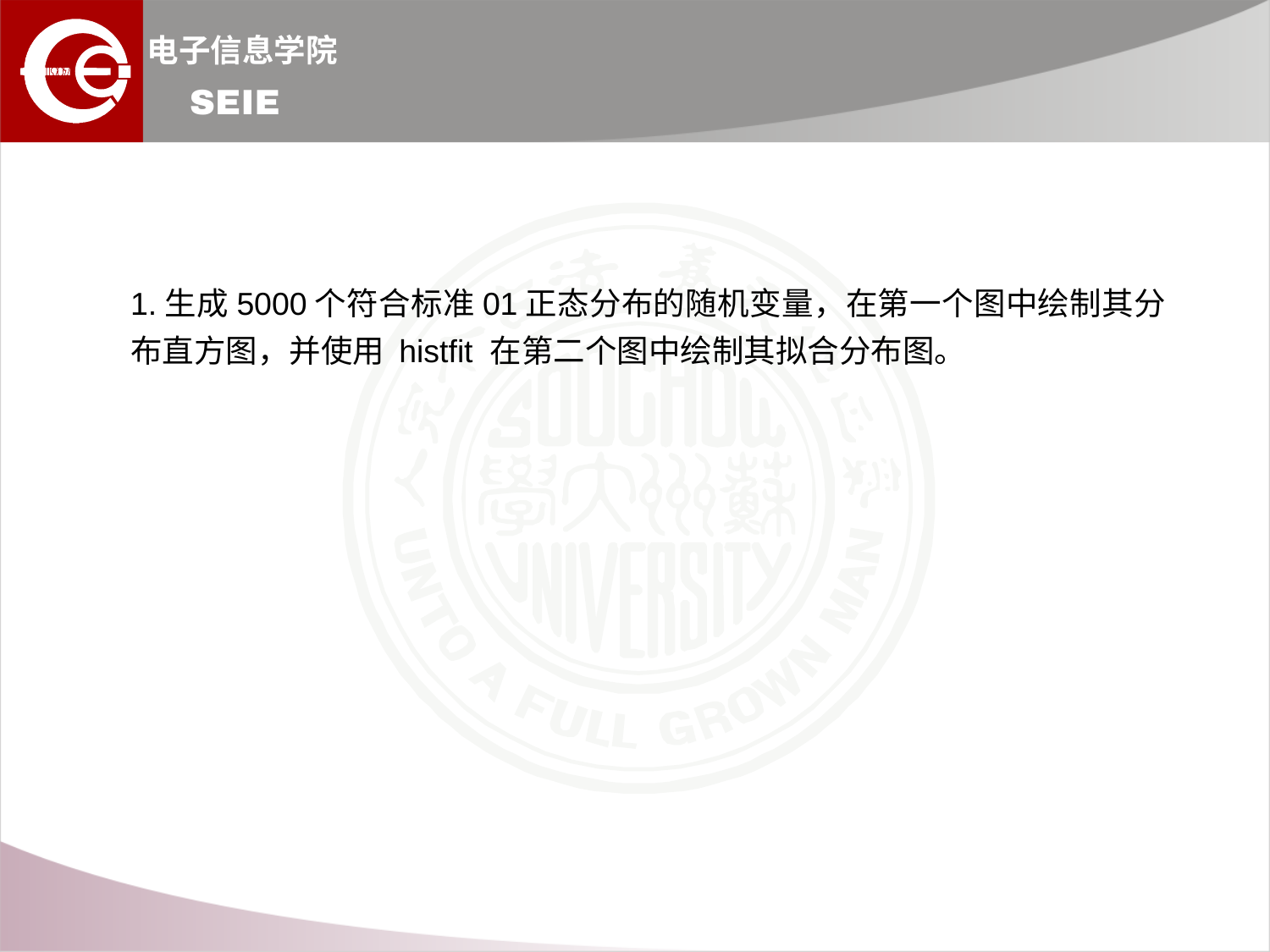

1.生成5000个符合标准01正态分布的随机变量，在第一个图中绘制其分布直方图，并使用 histfit 在第二个图中绘制其拟合分布图。